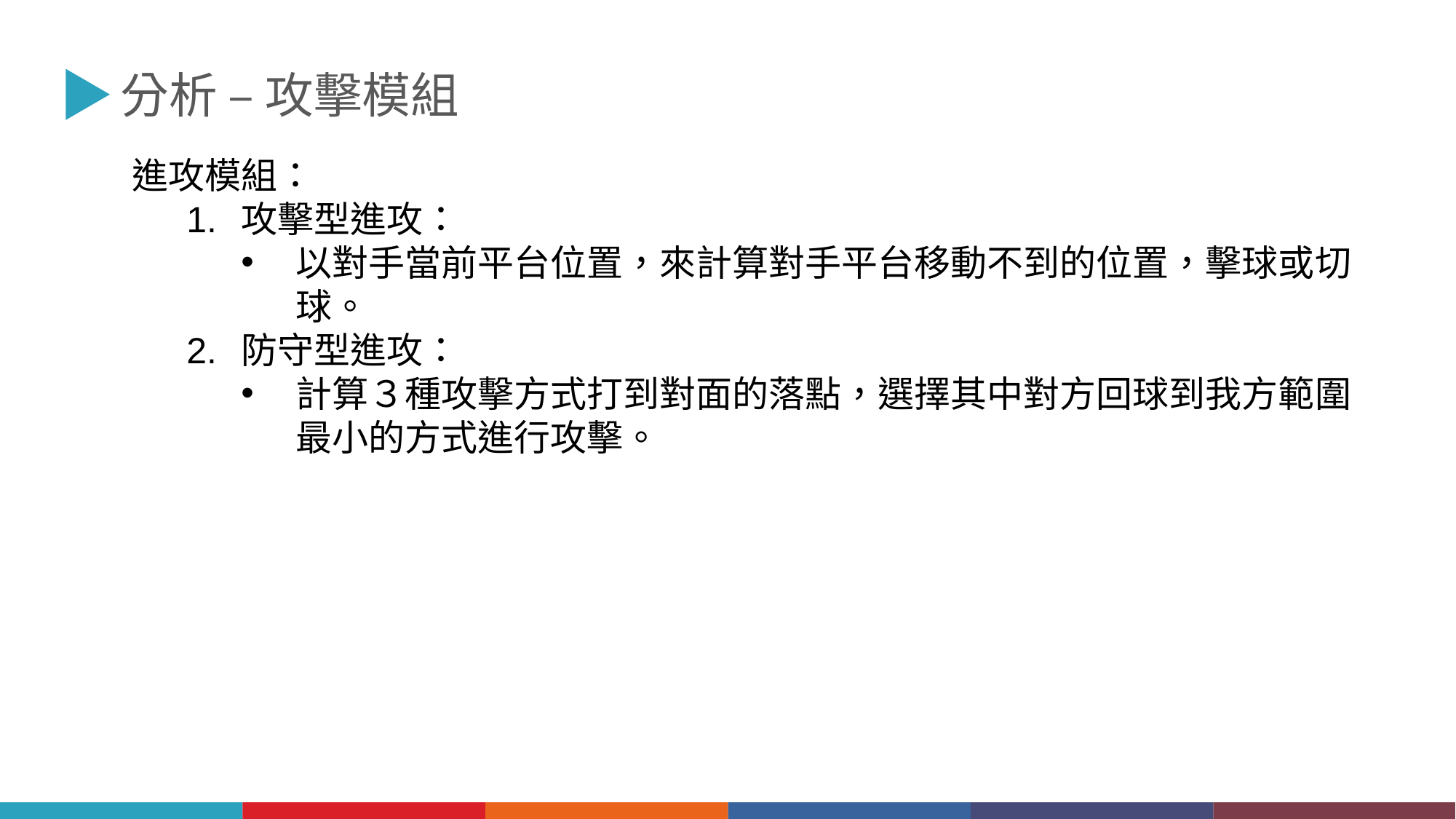

分析 – 攻擊模組

進攻模組：
攻擊型進攻：
以對手當前平台位置，來計算對手平台移動不到的位置，擊球或切球。
防守型進攻：
計算３種攻擊方式打到對面的落點，選擇其中對方回球到我方範圍最小的方式進行攻擊。